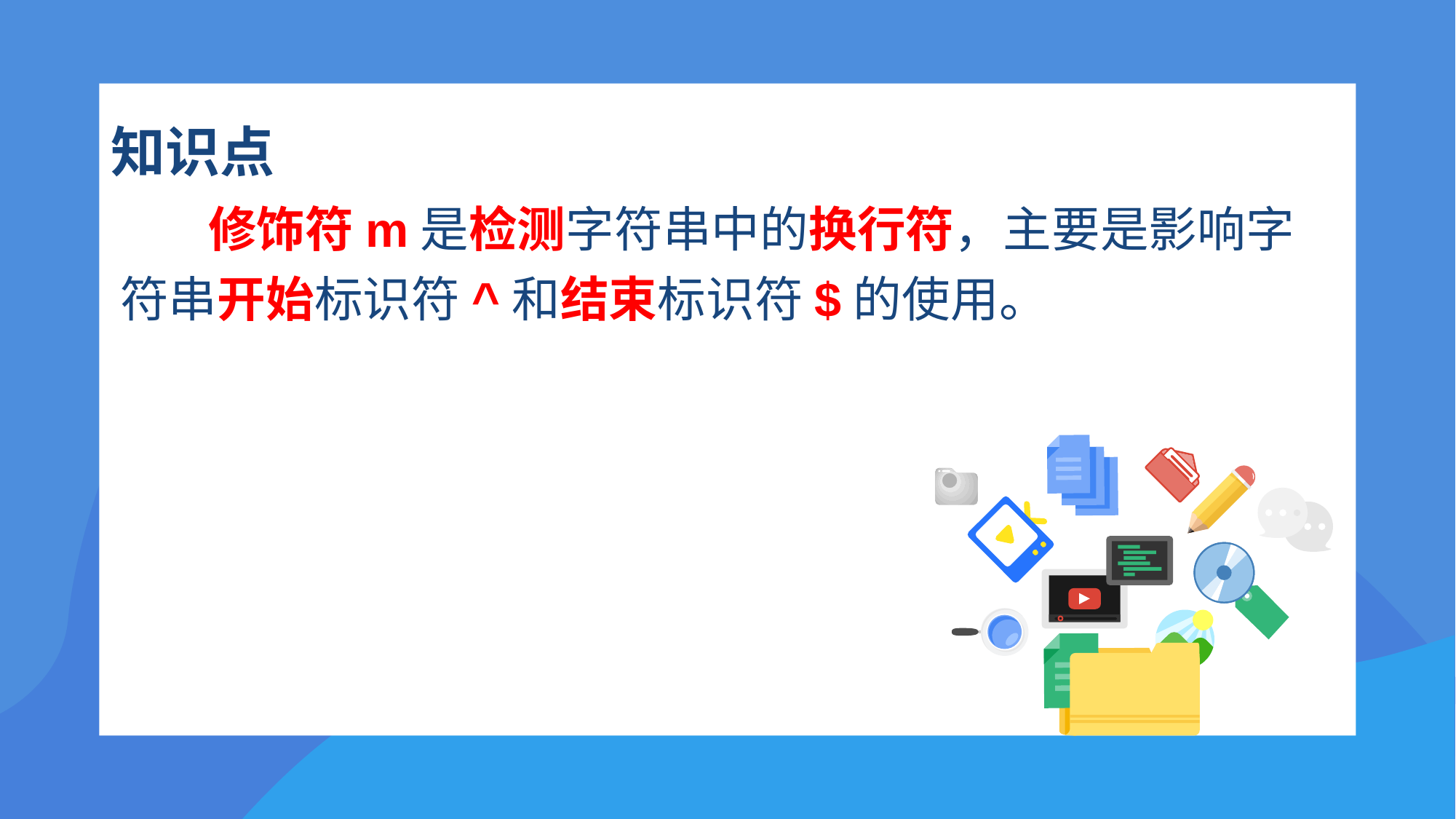

# 知识点
       修饰符m是检测字符串中的换行符，主要是影响字符串开始标识符^和结束标识符$的使用。